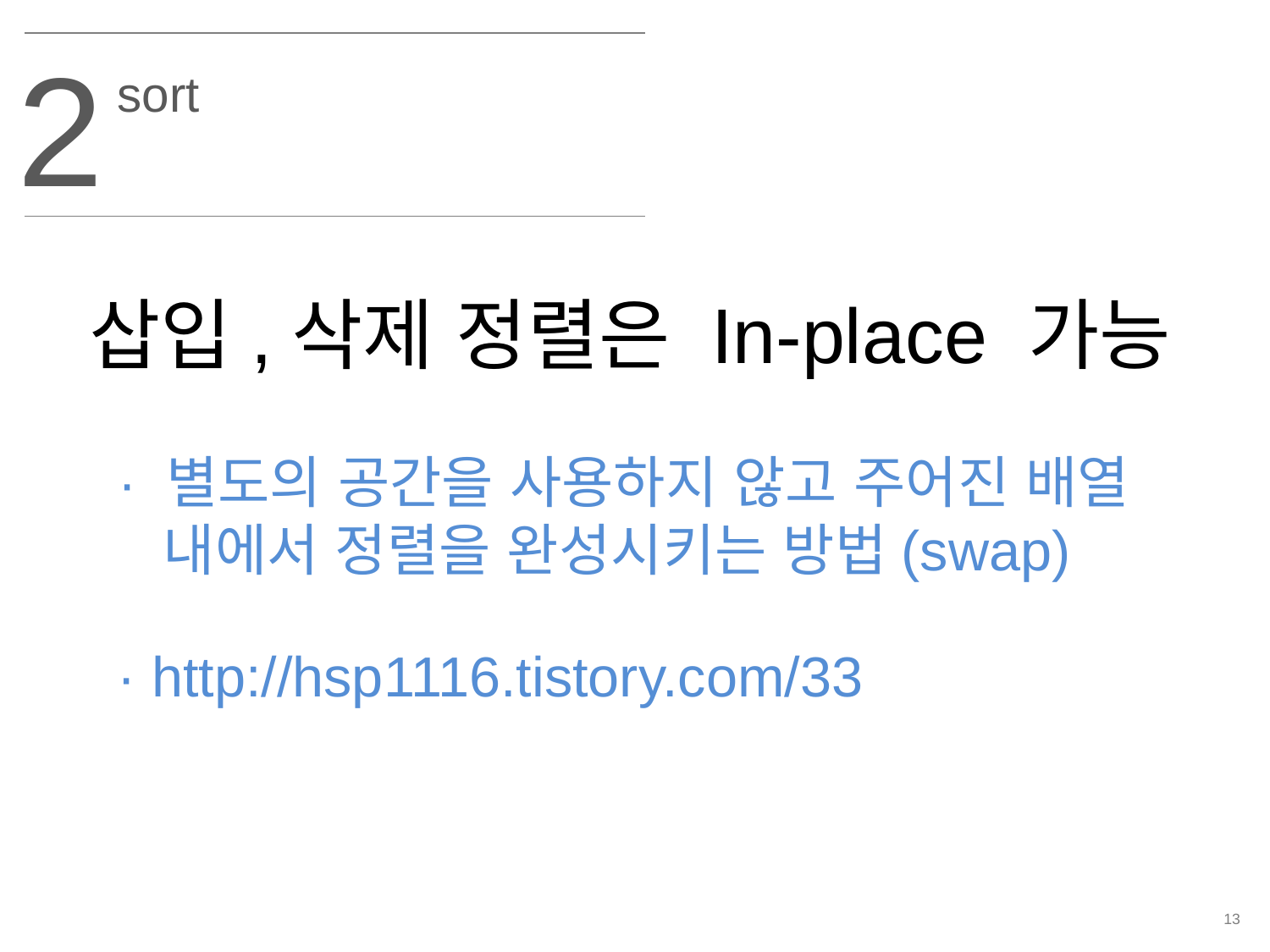

2
sort
삽입,삭제 정렬은 In-place 가능
· 별도의 공간을 사용하지 않고 주어진 배열
  내에서 정렬을 완성시키는 방법(swap)
· http://hsp1116.tistory.com/33